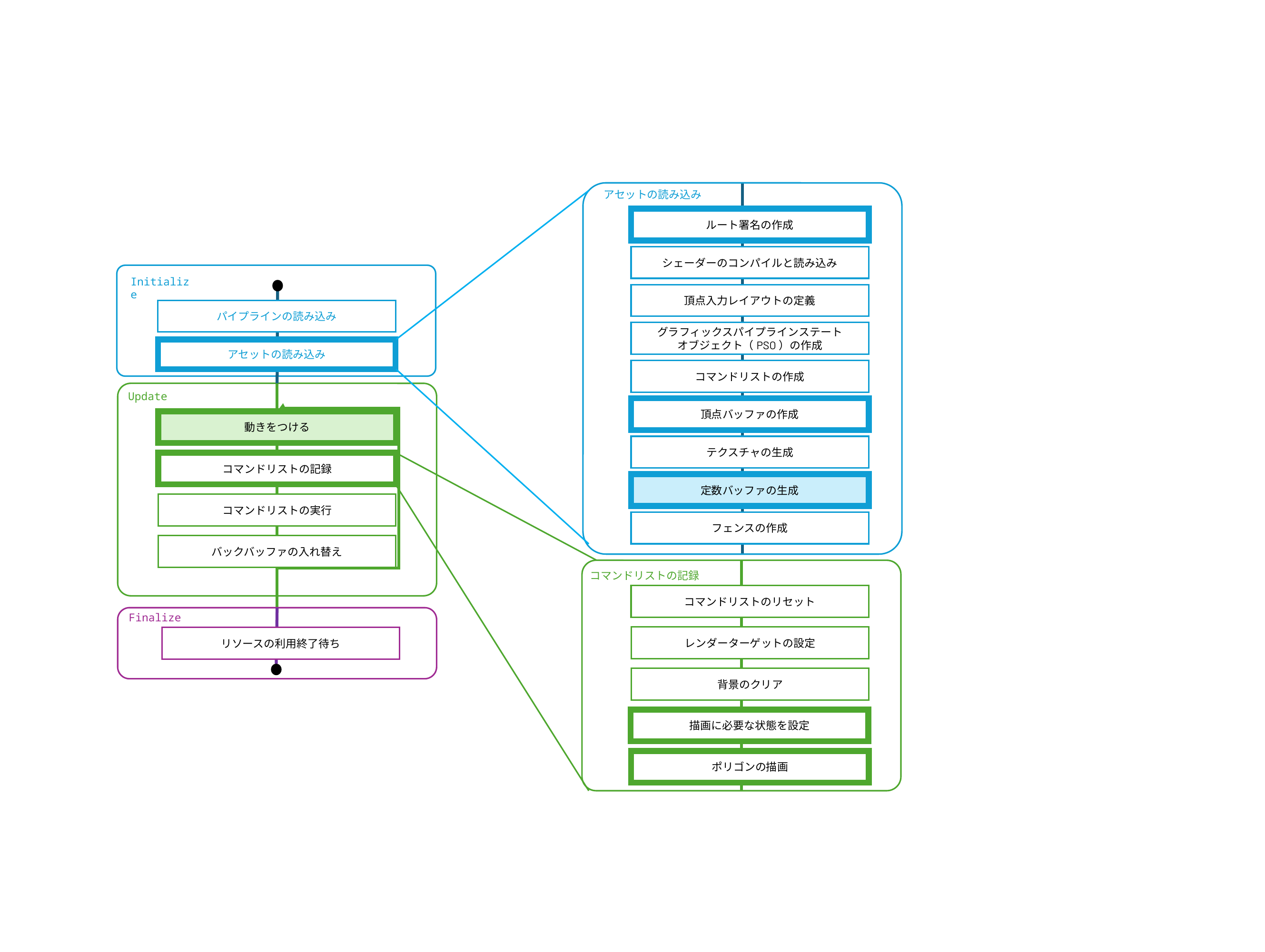

アセットの読み込み
ルート署名の作成
シェーダーのコンパイルと読み込み

Initialize

頂点入力レイアウトの定義
パイプラインの読み込み
グラフィックスパイプラインステート
オブジェクト（PSO）の作成
アセットの読み込み
コマンドリストの作成

Update
頂点バッファの作成
動きをつける
テクスチャの生成
コマンドリストの記録
定数バッファの生成
コマンドリストの実行
フェンスの作成
バックバッファの入れ替え

コマンドリストの記録
コマンドリストのリセット
Finalize

レンダーターゲットの設定
リソースの利用終了待ち

背景のクリア
描画に必要な状態を設定
ポリゴンの描画